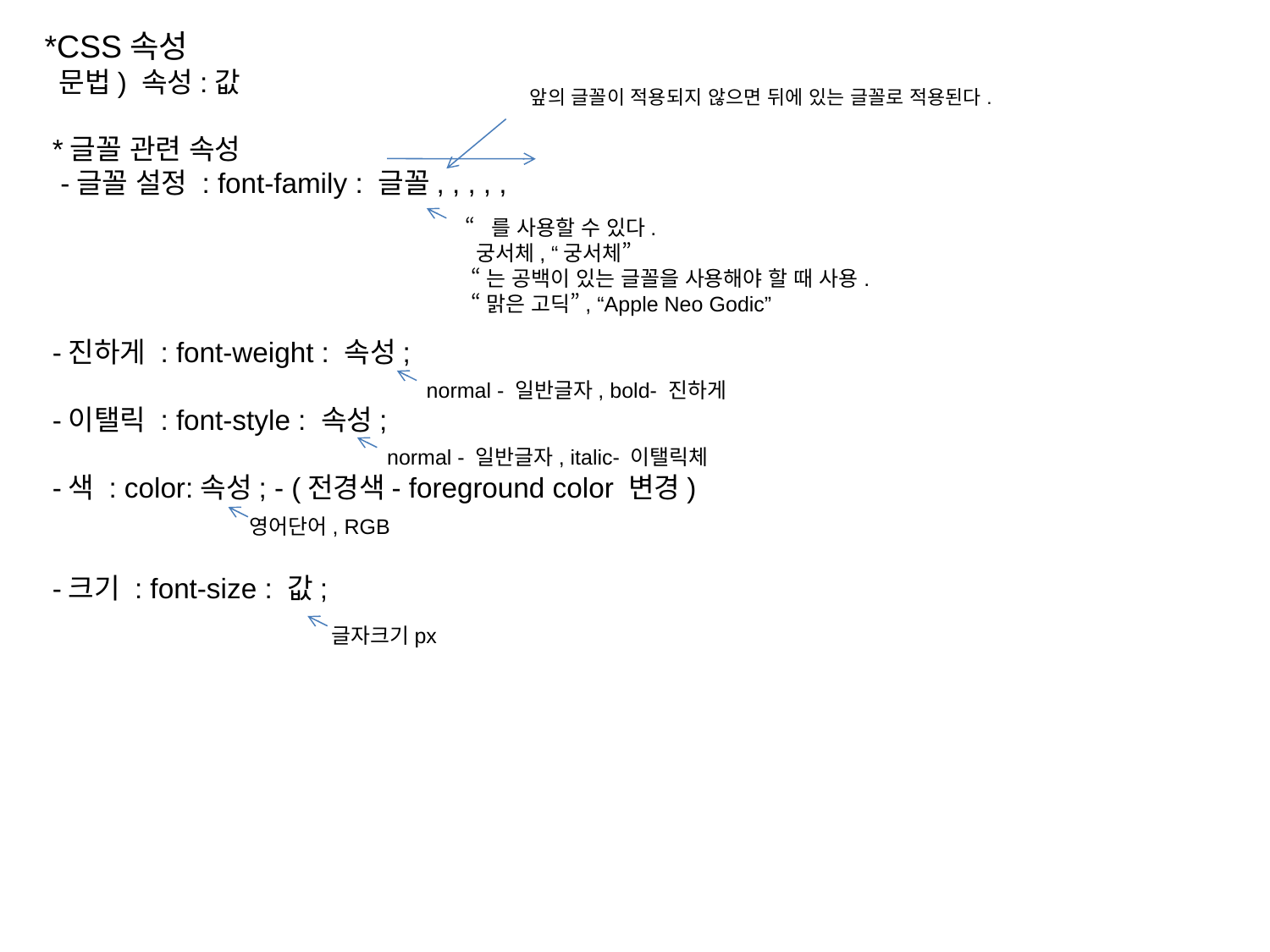

*CSS속성
 문법) 속성:값

 *글꼴 관련 속성
  -글꼴 설정 : font-family : 글꼴, , , , ,

 -진하게 : font-weight : 속성;

 -이탤릭 : font-style : 속성;

 -색 : color:속성; - (전경색- foreground color 변경)

 -크기 : font-size : 값;
앞의 글꼴이 적용되지 않으면 뒤에 있는 글꼴로 적용된다.
“를 사용할 수 있다.
 궁서체, “궁서체”
 “는 공백이 있는 글꼴을 사용해야 할 때 사용.
 “맑은 고딕”, “Apple Neo Godic”
normal - 일반글자, bold- 진하게
normal - 일반글자, italic- 이탤릭체
영어단어, RGB
글자크기px